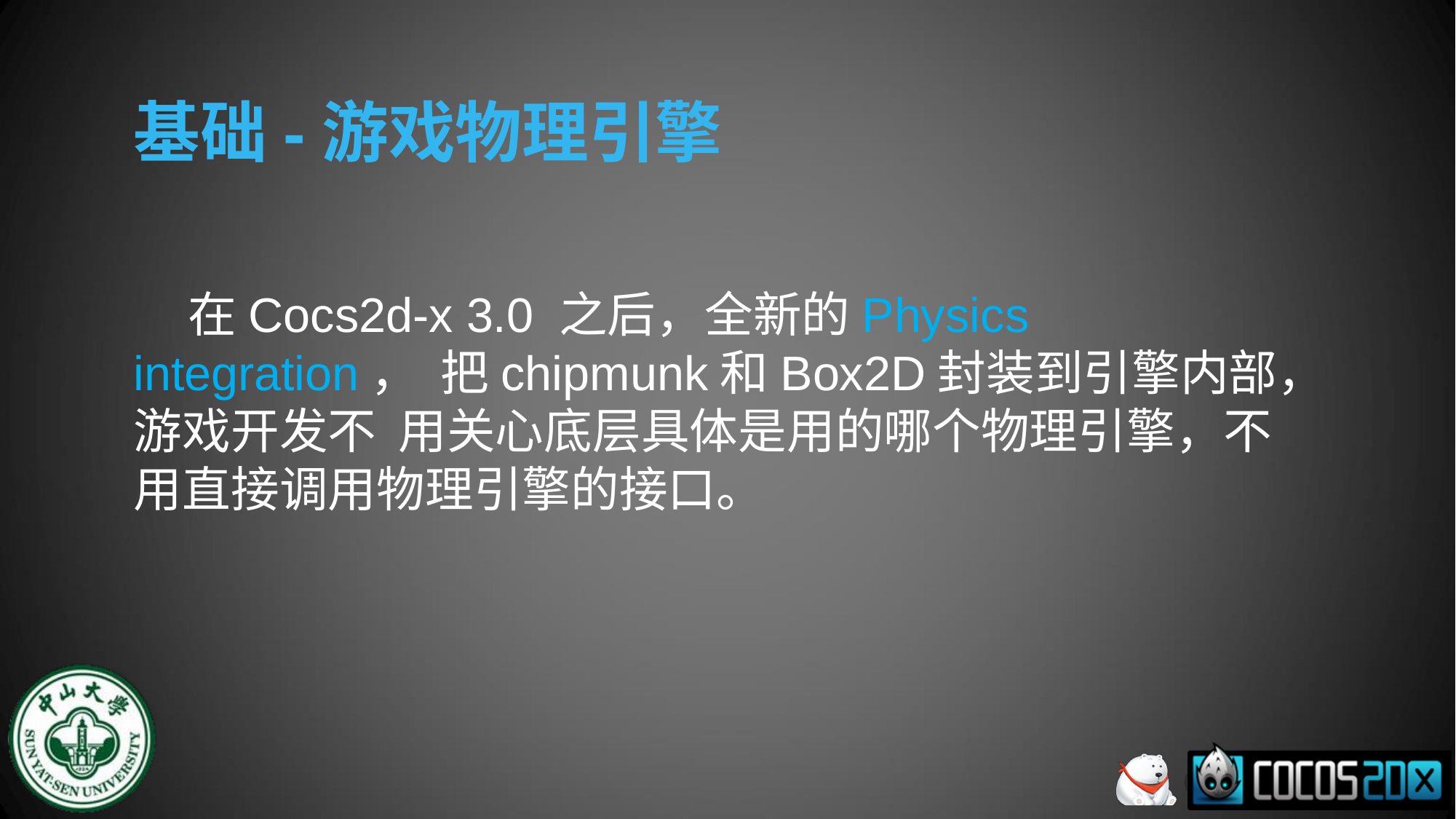

# 基础-游戏物理引擎
在Cocs2d-x 3.0 之后，全新的Physics integration，  把chipmunk和Box2D封装到引擎内部，游戏开发不  用关心底层具体是用的哪个物理引擎，不用直接调用物理引擎的接口。